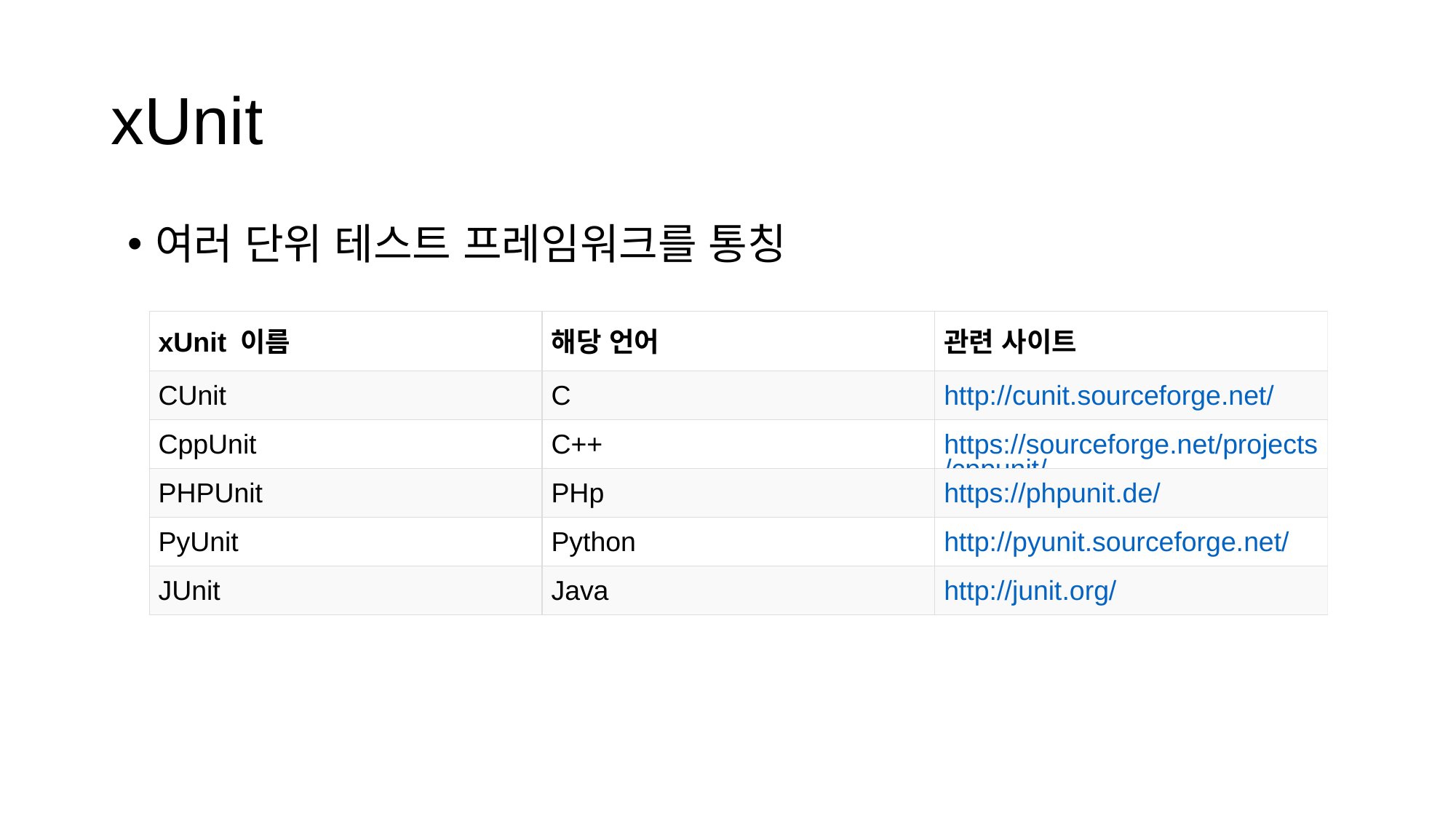

# xUnit
여러 단위 테스트 프레임워크를 통칭

| xUnit 이름 | 해당 언어 | 관련 사이트 |
| --- | --- | --- |
| CUnit | C | http://cunit.sourceforge.net/ |
| CppUnit | C++ | https://sourceforge.net/projects/cppunit/ |
| PHPUnit | PHp | https://phpunit.de/ |
| PyUnit | Python | http://pyunit.sourceforge.net/ |
| JUnit | Java | http://junit.org/ |